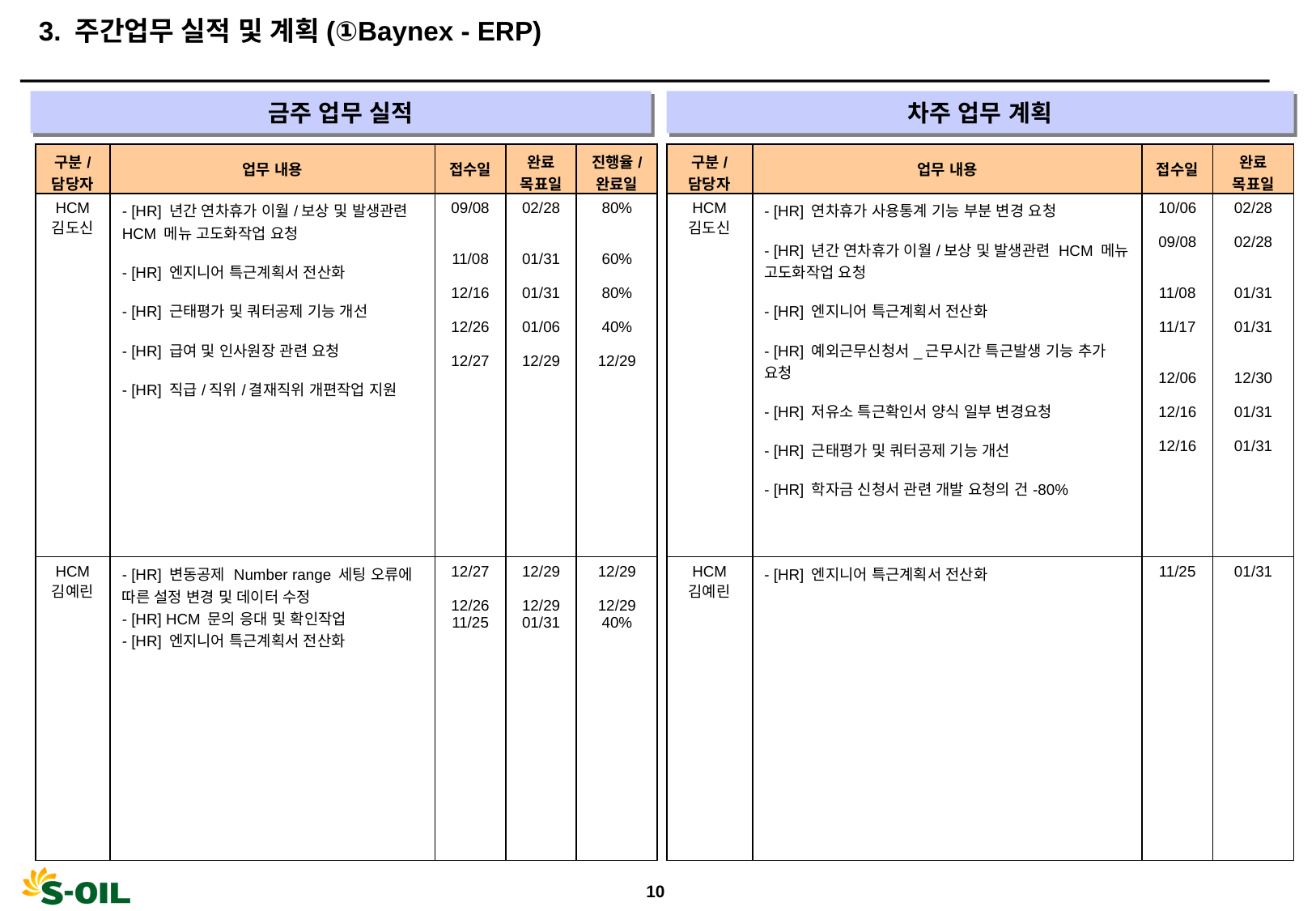

3. 주간업무 실적 및 계획(①Baynex - ERP)
금주 업무 실적
차주 업무 계획
| 구분/ 담당자 | 업무 내용 | 접수일 | 완료 목표일 | 진행율/ 완료일 |
| --- | --- | --- | --- | --- |
| HCM 김도신 | - [HR] 년간 연차휴가 이월/보상 및 발생관련 HCM 메뉴 고도화작업 요청 - [HR] 엔지니어 특근계획서 전산화 - [HR] 근태평가 및 쿼터공제 기능 개선 - [HR] 급여 및 인사원장 관련 요청 - [HR] 직급/직위/결재직위 개편작업 지원 | 09/08 11/08 12/16 12/26 12/27 | 02/28 01/31 01/31 01/06 12/29 | 80% 60% 80% 40% 12/29 |
| HCM 김예린 | - [HR] 변동공제 Number range 세팅 오류에 따른 설정 변경 및 데이터 수정 - [HR] HCM 문의 응대 및 확인작업 - [HR] 엔지니어 특근계획서 전산화 | 12/27 12/26 11/25 | 12/29 12/29 01/31 | 12/29 12/29 40% |
| 구분/ 담당자 | 업무 내용 | 접수일 | 완료 목표일 |
| --- | --- | --- | --- |
| HCM 김도신 | - [HR] 연차휴가 사용통계 기능 부분 변경 요청 - [HR] 년간 연차휴가 이월/보상 및 발생관련 HCM 메뉴 고도화작업 요청 - [HR] 엔지니어 특근계획서 전산화 - [HR] 예외근무신청서\_근무시간 특근발생 기능 추가 요청 - [HR] 저유소 특근확인서 양식 일부 변경요청 - [HR] 근태평가 및 쿼터공제 기능 개선 - [HR] 학자금 신청서 관련 개발 요청의 건-80% | 10/06 09/08 11/08 11/17 12/06 12/16 12/16 | 02/28 02/28 01/31 01/31 12/30 01/31 01/31 |
| HCM 김예린 | - [HR] 엔지니어 특근계획서 전산화 | 11/25 | 01/31 |